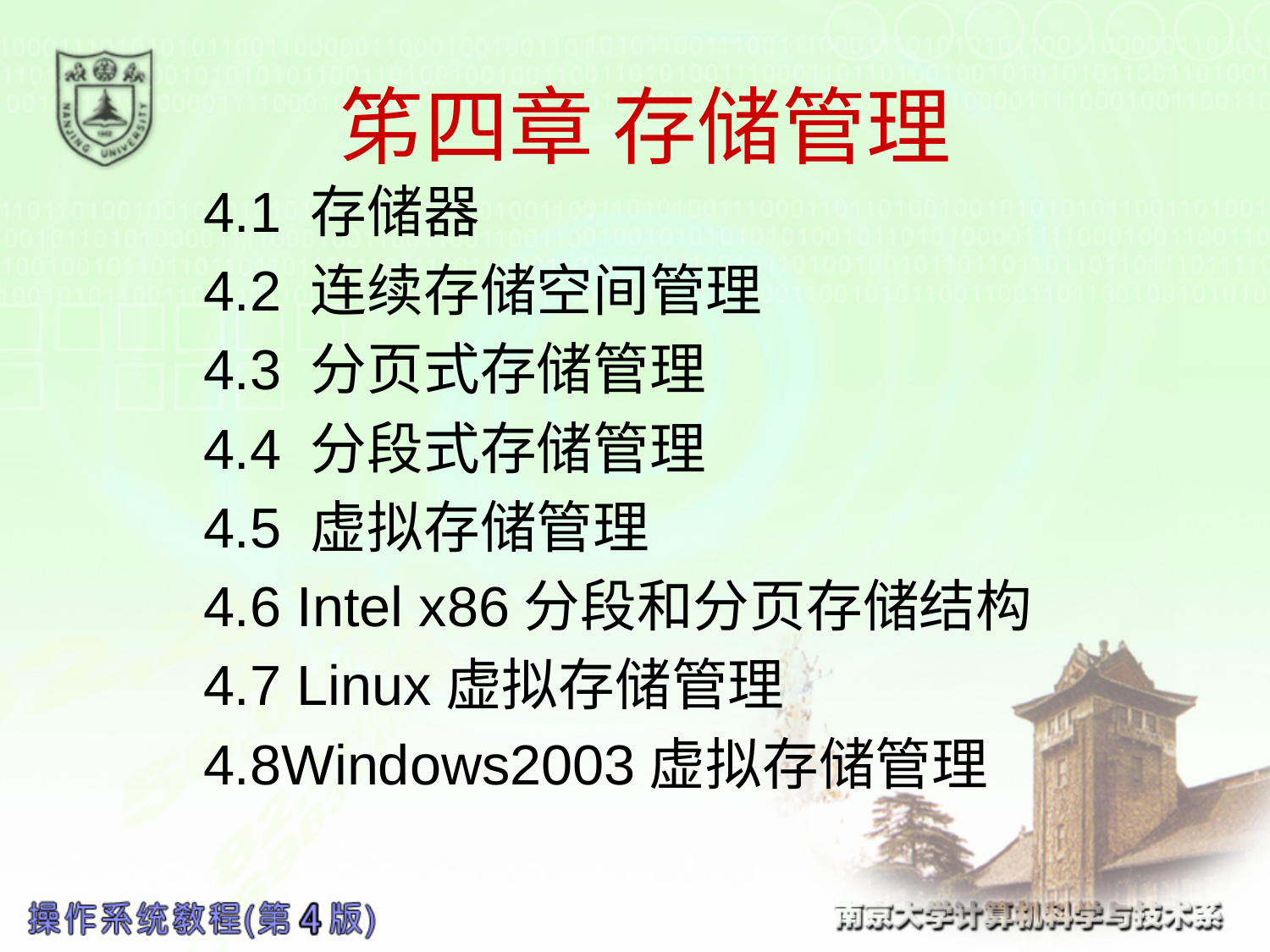

# 笫四章 存储管理
4.1 存储器
4.2 连续存储空间管理
4.3 分页式存储管理
4.4 分段式存储管理
4.5 虚拟存储管理
4.6 Intel x86分段和分页存储结构
4.7 Linux虚拟存储管理
4.8Windows2003虚拟存储管理